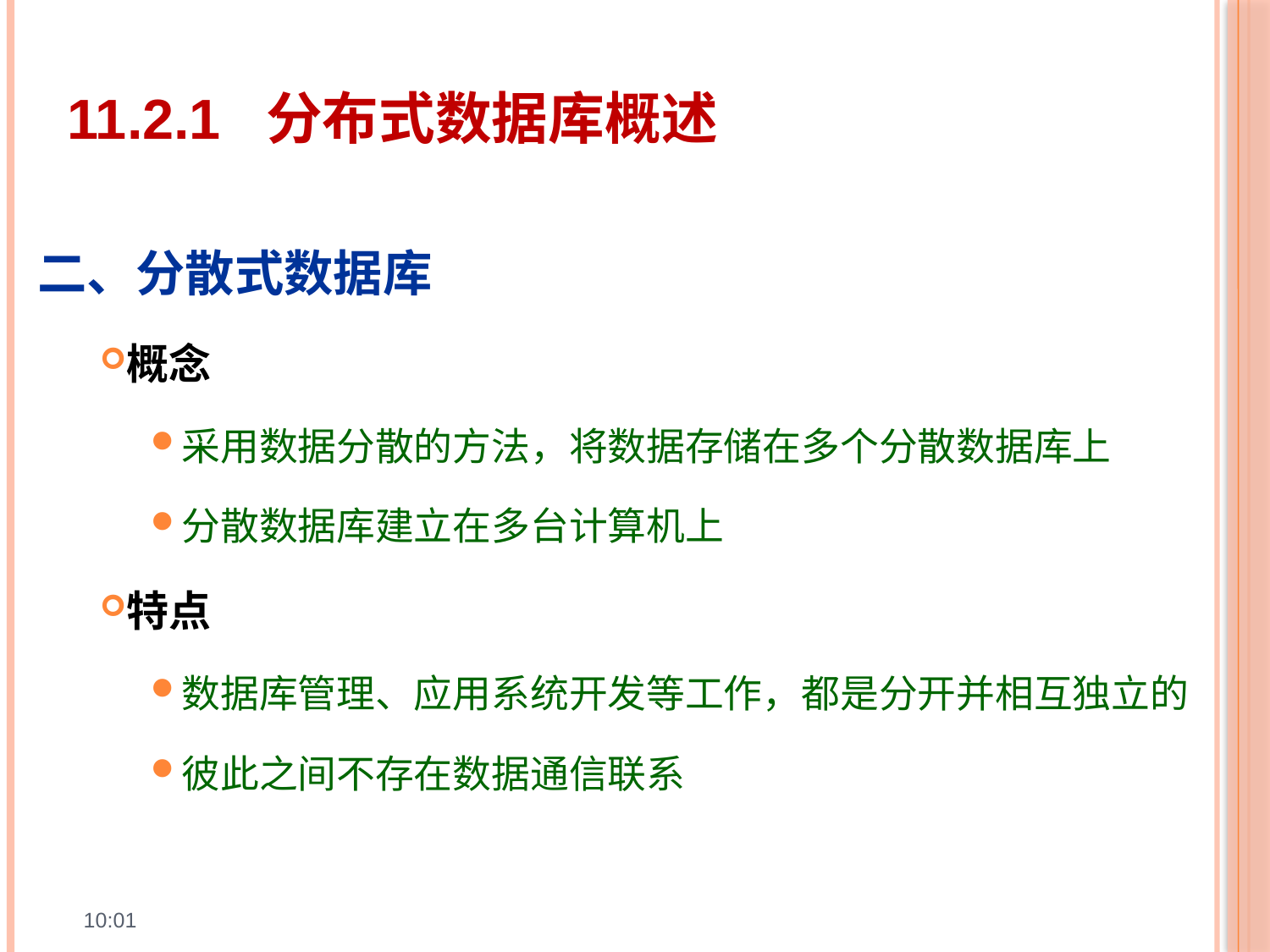

11.2.1  分布式数据库概述
二、分散式数据库
概念
采用数据分散的方法，将数据存储在多个分散数据库上
分散数据库建立在多台计算机上
特点
数据库管理、应用系统开发等工作，都是分开并相互独立的
彼此之间不存在数据通信联系
10:01